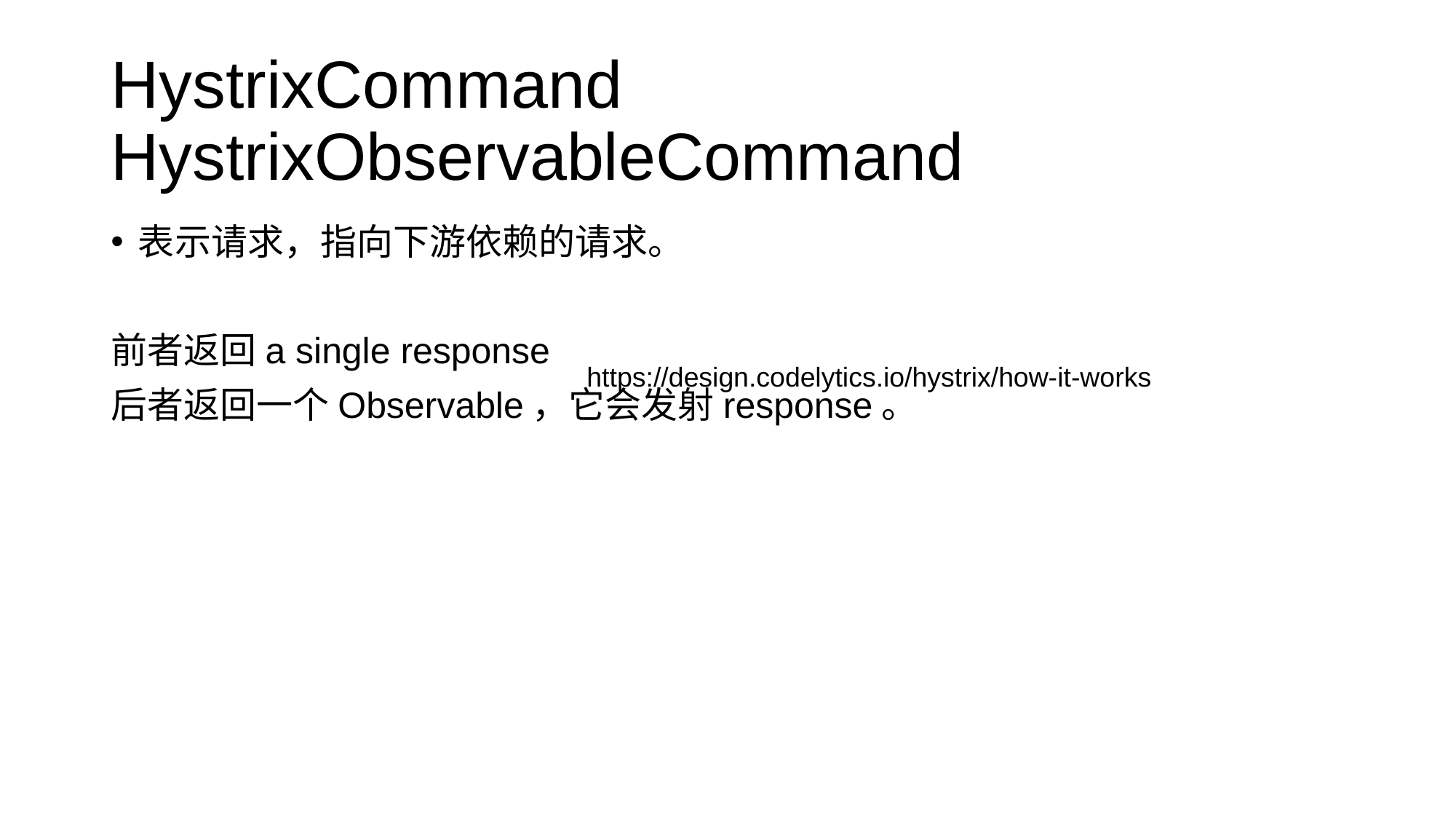

# HystrixCommand HystrixObservableCommand
表示请求，指向下游依赖的请求。

前者返回a single response
后者返回一个Observable，它会发射response。
https://design.codelytics.io/hystrix/how-it-works